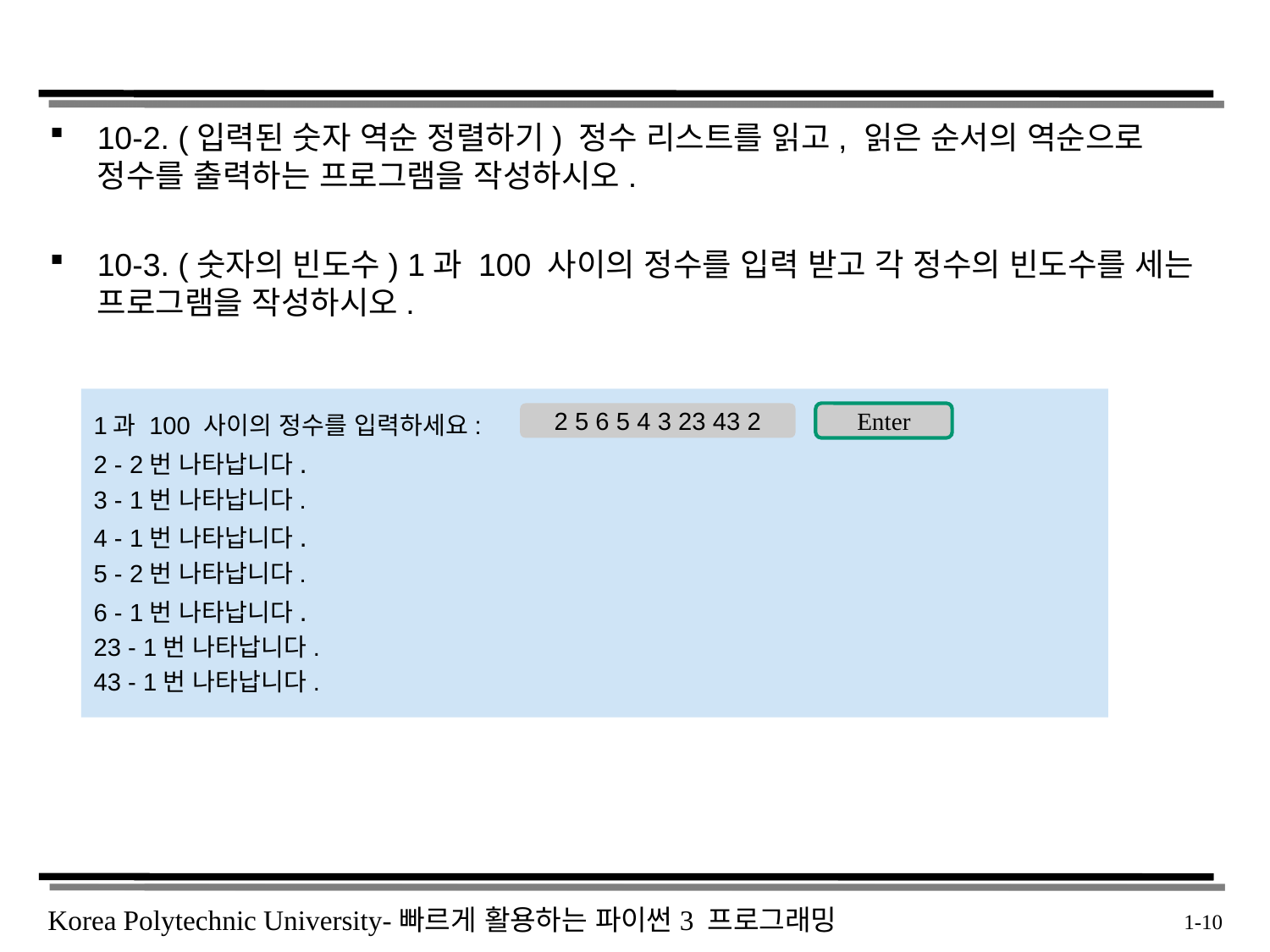

10-2. (입력된 숫자 역순 정렬하기) 정수 리스트를 읽고, 읽은 순서의 역순으로 정수를 출력하는 프로그램을 작성하시오.

10-3. (숫자의 빈도수) 1과 100 사이의 정수를 입력 받고 각 정수의 빈도수를 세는 프로그램을 작성하시오.

1과 100 사이의 정수를 입력하세요:
2 - 2번 나타납니다.
3 - 1번 나타납니다.
4 - 1번 나타납니다.
5 - 2번 나타납니다.
6 - 1번 나타납니다.
23 - 1번 나타납니다.
43 - 1번 나타납니다.
2 5 6 5 4 3 23 43 2
Enter
 1-10